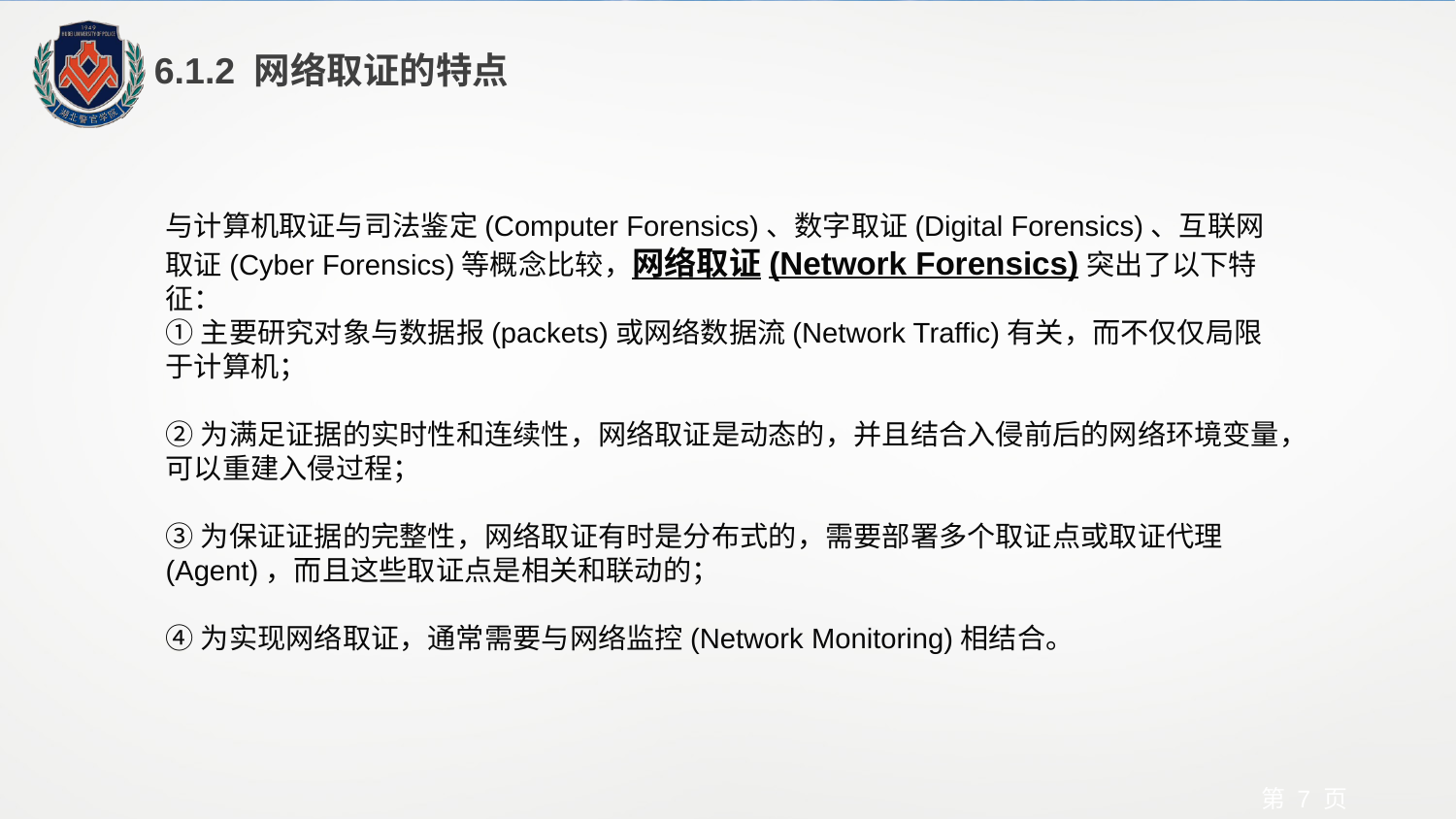

6.1.2 网络取证的特点
与计算机取证与司法鉴定(Computer Forensics)、数字取证(Digital Forensics)、互联网取证(Cyber Forensics)等概念比较，网络取证(Network Forensics)突出了以下特征：
①主要研究对象与数据报(packets)或网络数据流(Network Traffic)有关，而不仅仅局限于计算机；

②为满足证据的实时性和连续性，网络取证是动态的，并且结合入侵前后的网络环境变量，可以重建入侵过程；

③为保证证据的完整性，网络取证有时是分布式的，需要部署多个取证点或取证代理(Agent)，而且这些取证点是相关和联动的；

④为实现网络取证，通常需要与网络监控(Network Monitoring)相结合。